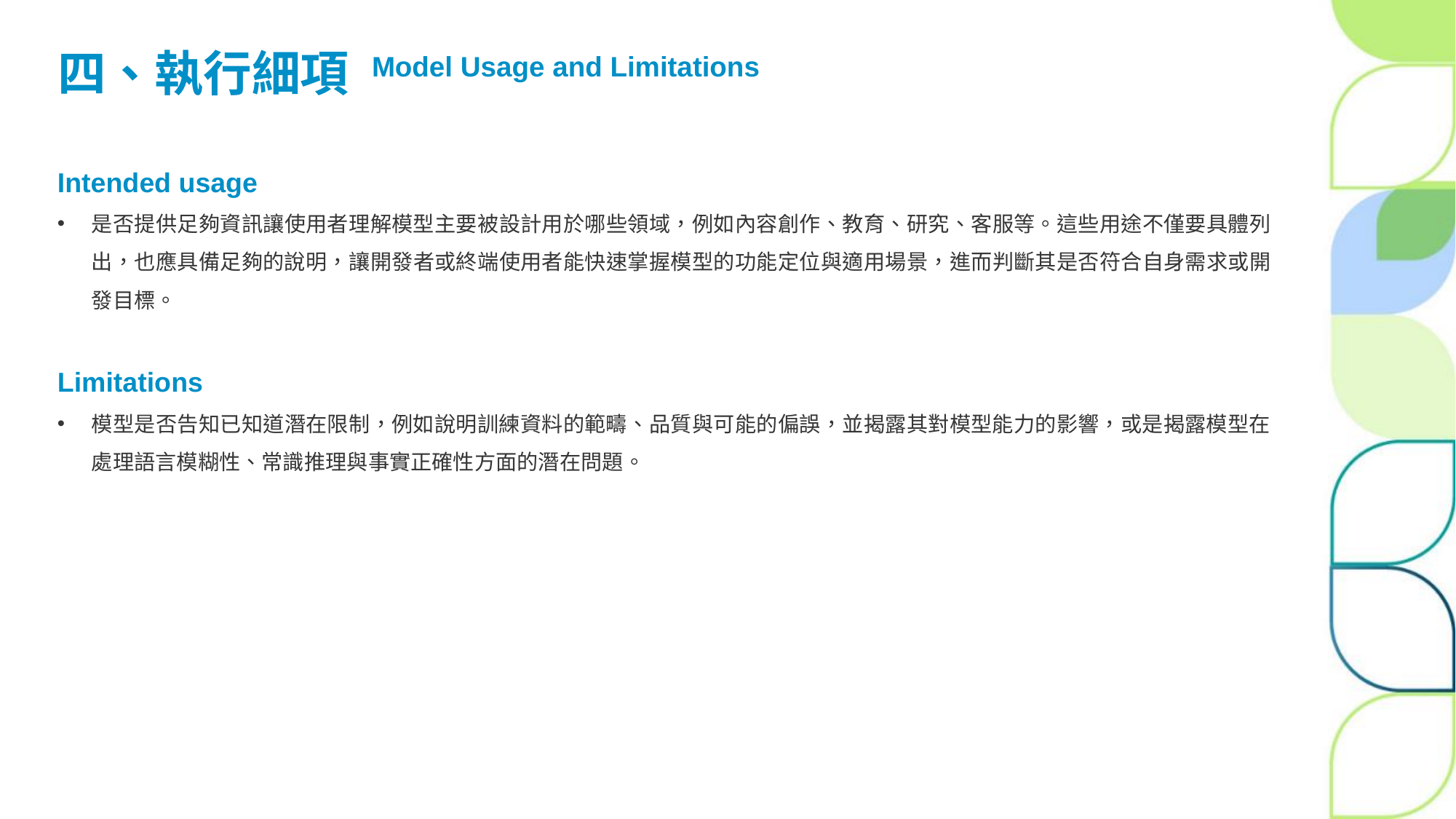

四、執行細項 Model Usage and Limitations
Intended usage
是否提供足夠資訊讓使用者理解模型主要被設計用於哪些領域，例如內容創作、教育、研究、客服等。這些用途不僅要具體列出，也應具備足夠的說明，讓開發者或終端使用者能快速掌握模型的功能定位與適用場景，進而判斷其是否符合自身需求或開發目標。
Limitations
模型是否告知已知道潛在限制，例如說明訓練資料的範疇、品質與可能的偏誤，並揭露其對模型能力的影響，或是揭露模型在處理語言模糊性、常識推理與事實正確性方面的潛在問題。